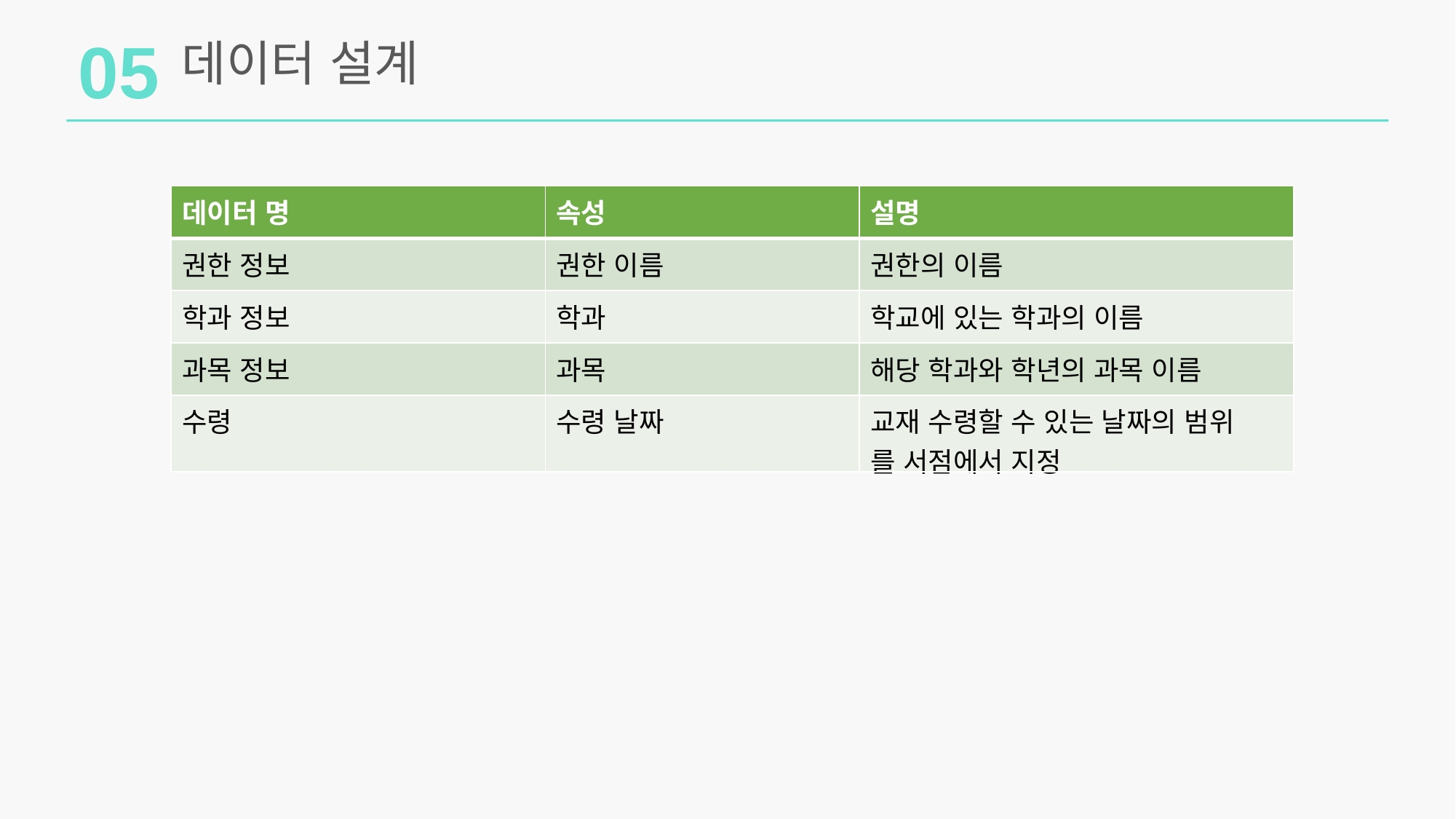

05
데이터 설계

| 데이터 명 | 속성 | 설명 |
| --- | --- | --- |
| 권한 정보 | 권한 이름 | 권한의 이름 |
| 학과 정보 | 학과 | 학교에 있는 학과의 이름 |
| 과목 정보 | 과목 | 해당 학과와 학년의 과목 이름 |
| 수령 | 수령 날짜 | 교재 수령할 수 있는 날짜의 범위 를 서점에서 지정 |